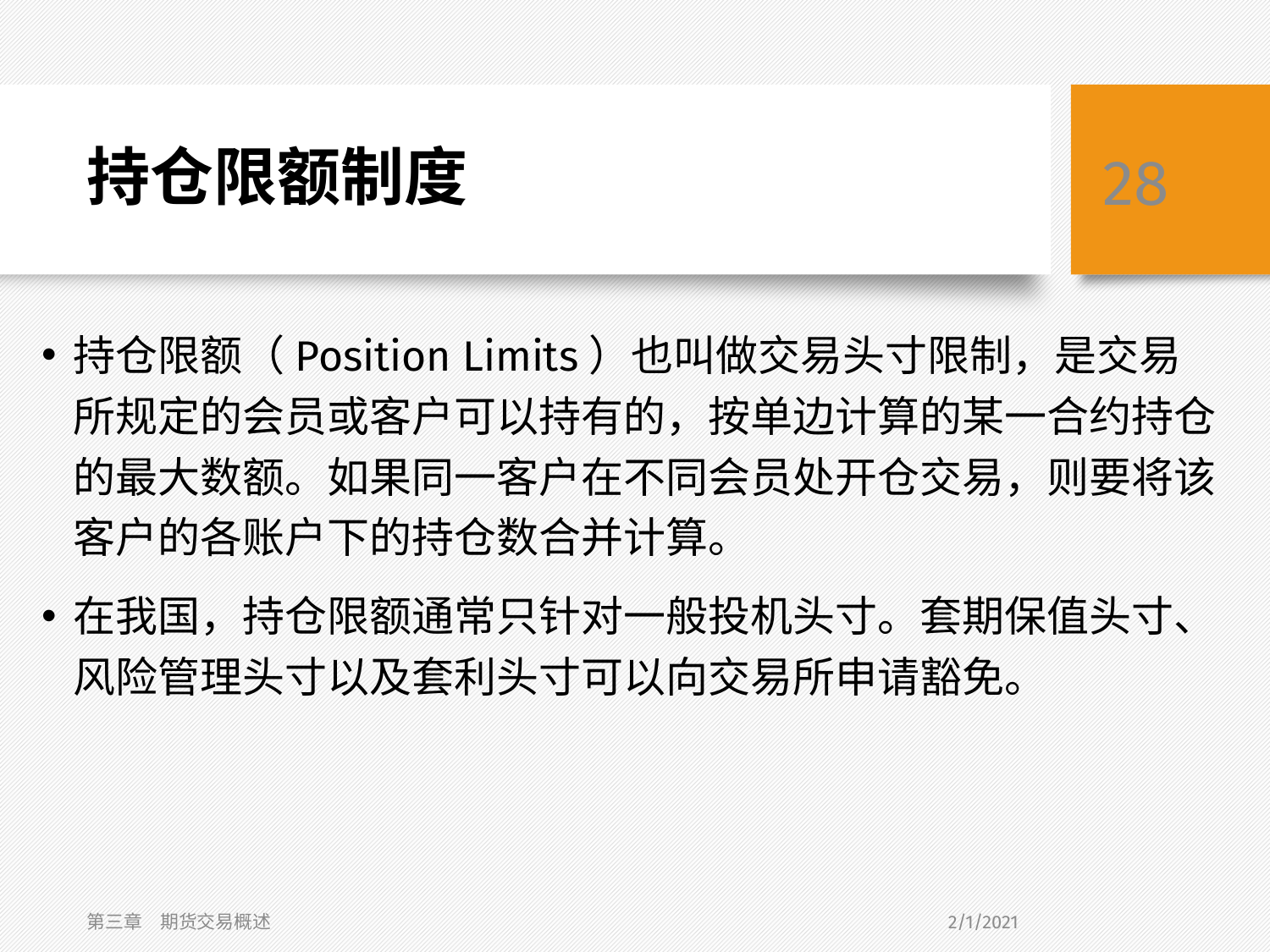

# 持仓限额制度
28
持仓限额（Position Limits）也叫做交易头寸限制，是交易所规定的会员或客户可以持有的，按单边计算的某一合约持仓的最大数额。如果同一客户在不同会员处开仓交易，则要将该客户的各账户下的持仓数合并计算。
在我国，持仓限额通常只针对一般投机头寸。套期保值头寸、风险管理头寸以及套利头寸可以向交易所申请豁免。

2/1/2021
第三章　期货交易概述